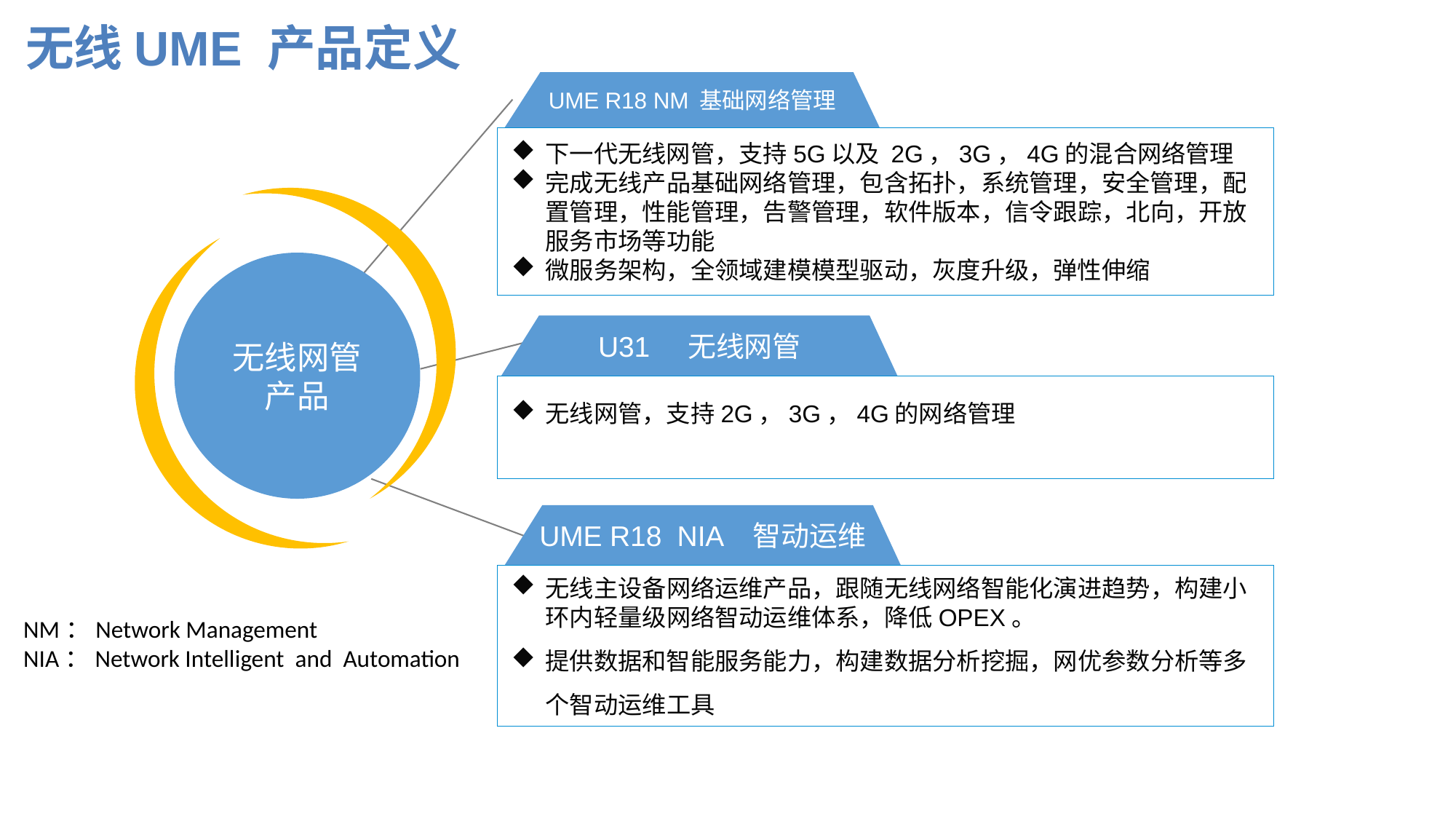

无线UME 产品定义
UME R18 NM 基础网络管理
下一代无线网管，支持5G以及 2G，3G，4G的混合网络管理
完成无线产品基础网络管理，包含拓扑，系统管理，安全管理，配置管理，性能管理，告警管理，软件版本，信令跟踪，北向，开放服务市场等功能
微服务架构，全领域建模模型驱动，灰度升级，弹性伸缩

无线网管
产品

U31    无线网管
无线网管，支持2G，3G，4G的网络管理

UME R18  NIA   智动运维
无线主设备网络运维产品，跟随无线网络智能化演进趋势，构建小环内轻量级网络智动运维体系，降低OPEX。
提供数据和智能服务能力，构建数据分析挖掘，网优参数分析等多个智动运维工具
NM：Network Management
NIA：Network Intelligent  and  Automation